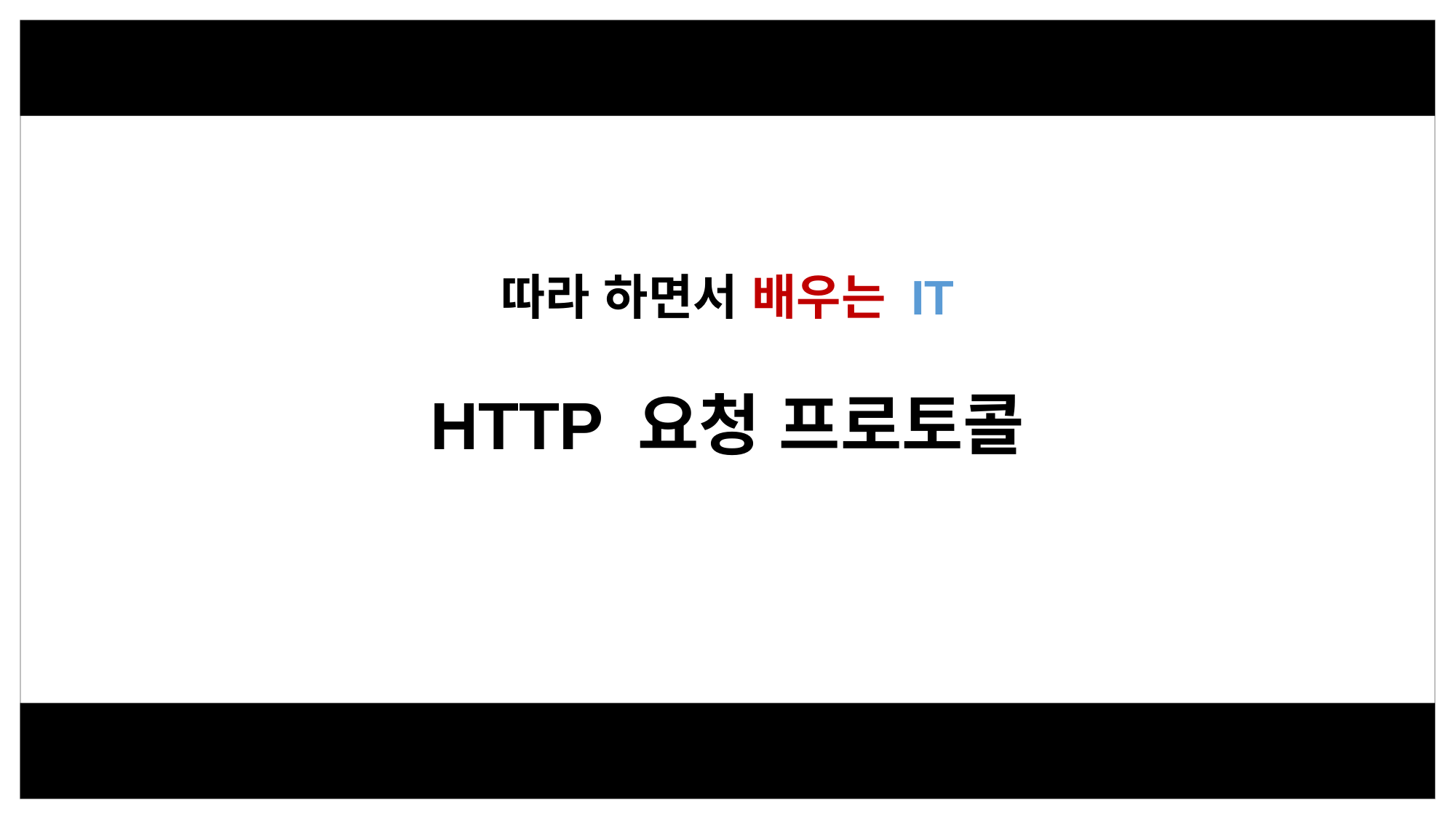

따라 하면서 배우는 IT

HTTP 요청 프로토콜